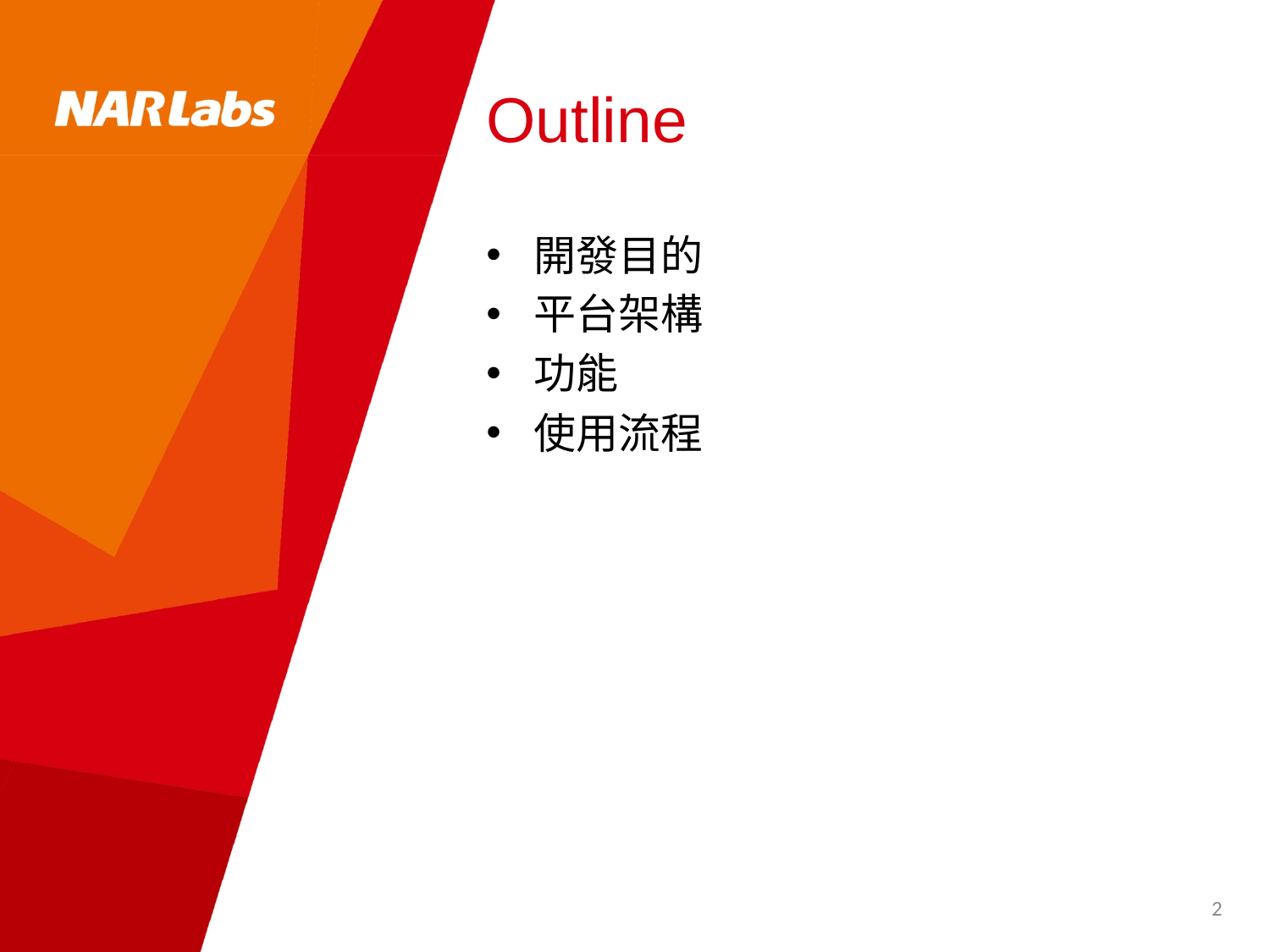

# Outline
開發目的
平台架構
功能
使用流程
2